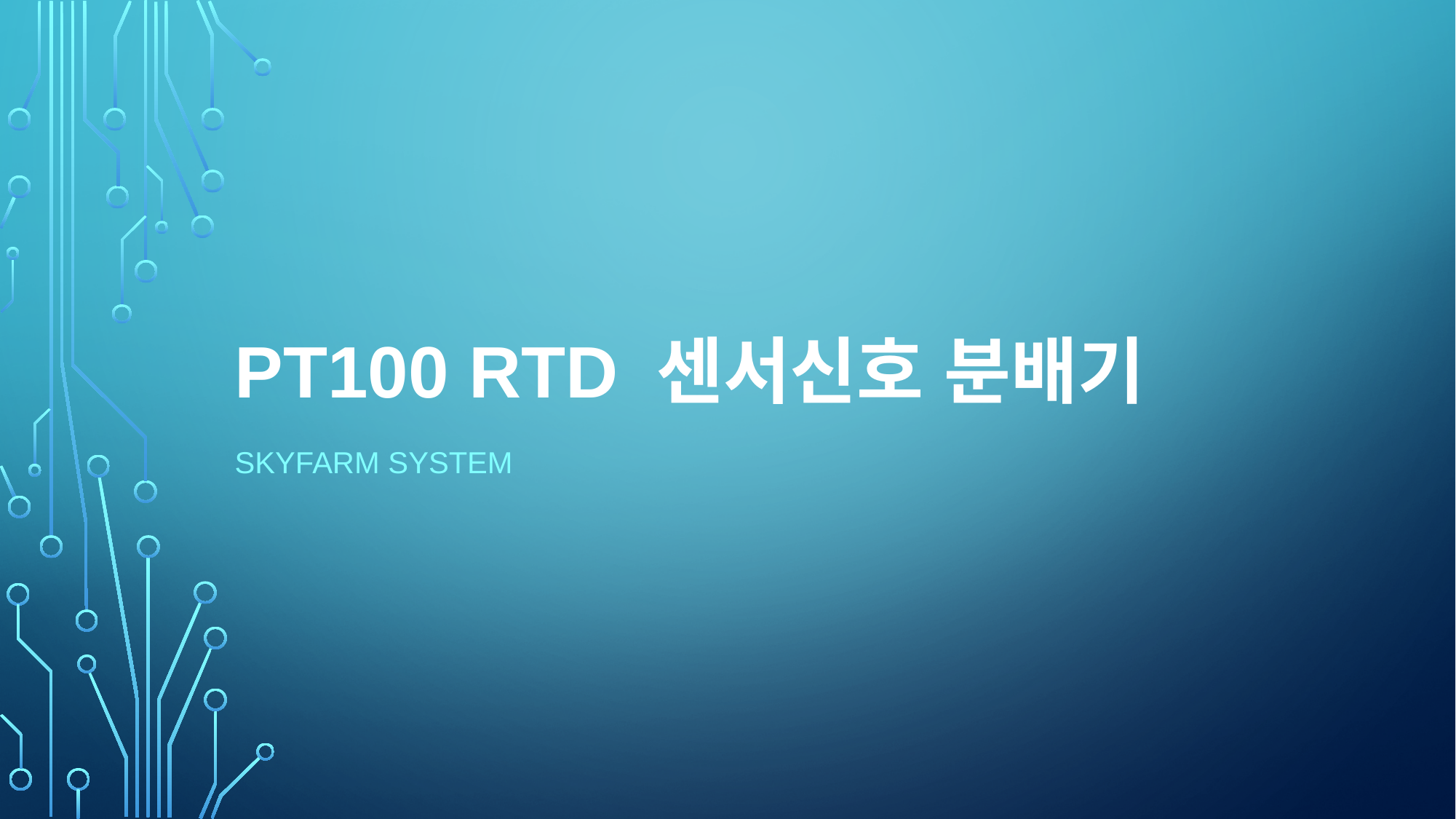

# PT100 RTD 센서신호 분배기
SKYFARM SYSTEM